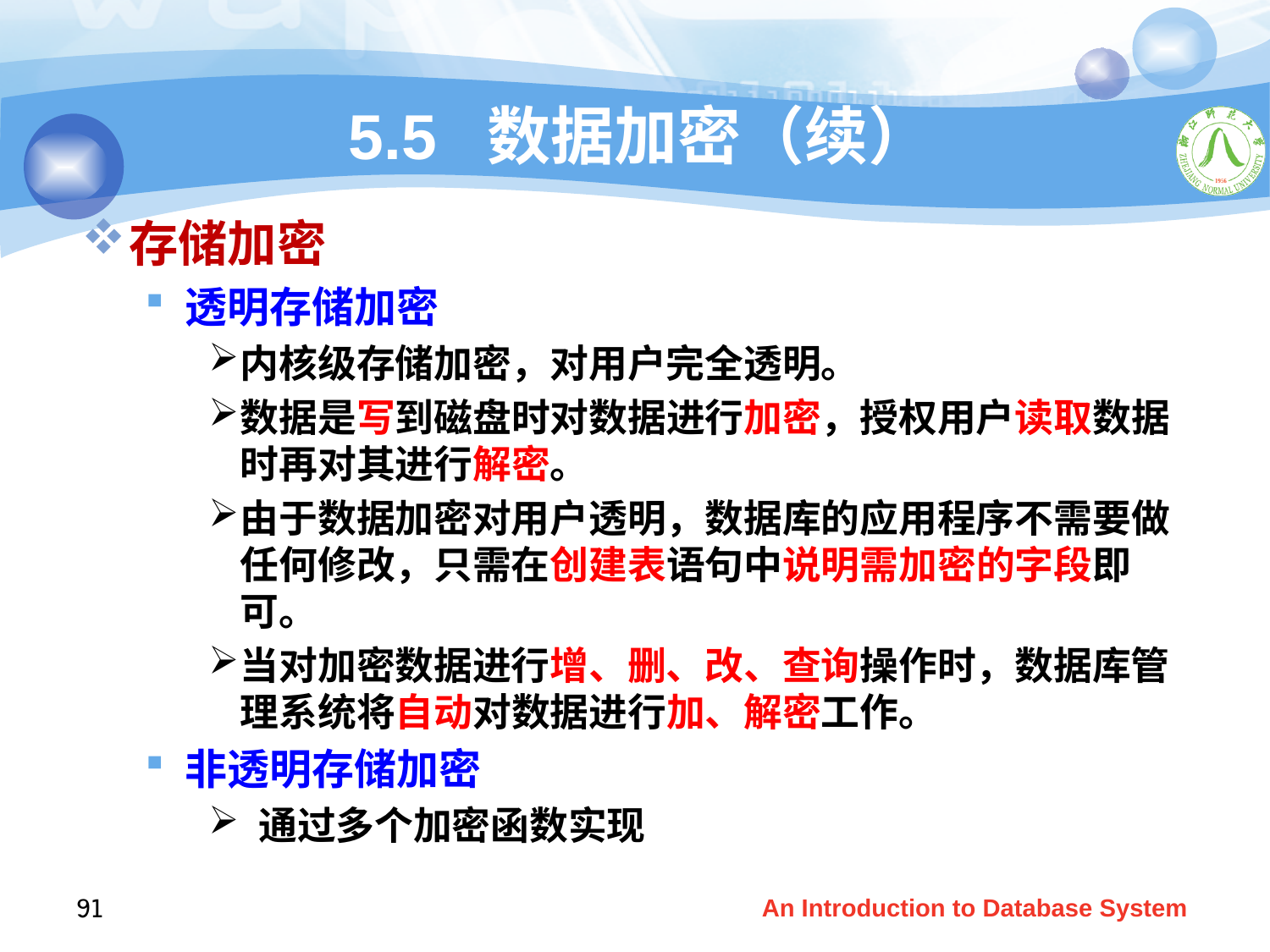

# 5.5  数据加密（续）
存储加密
透明存储加密
内核级存储加密，对用户完全透明。
数据是写到磁盘时对数据进行加密，授权用户读取数据时再对其进行解密。
由于数据加密对用户透明，数据库的应用程序不需要做任何修改，只需在创建表语句中说明需加密的字段即可。
当对加密数据进行增、删、改、查询操作时，数据库管理系统将自动对数据进行加、解密工作。
非透明存储加密
 通过多个加密函数实现
91
An Introduction to Database System